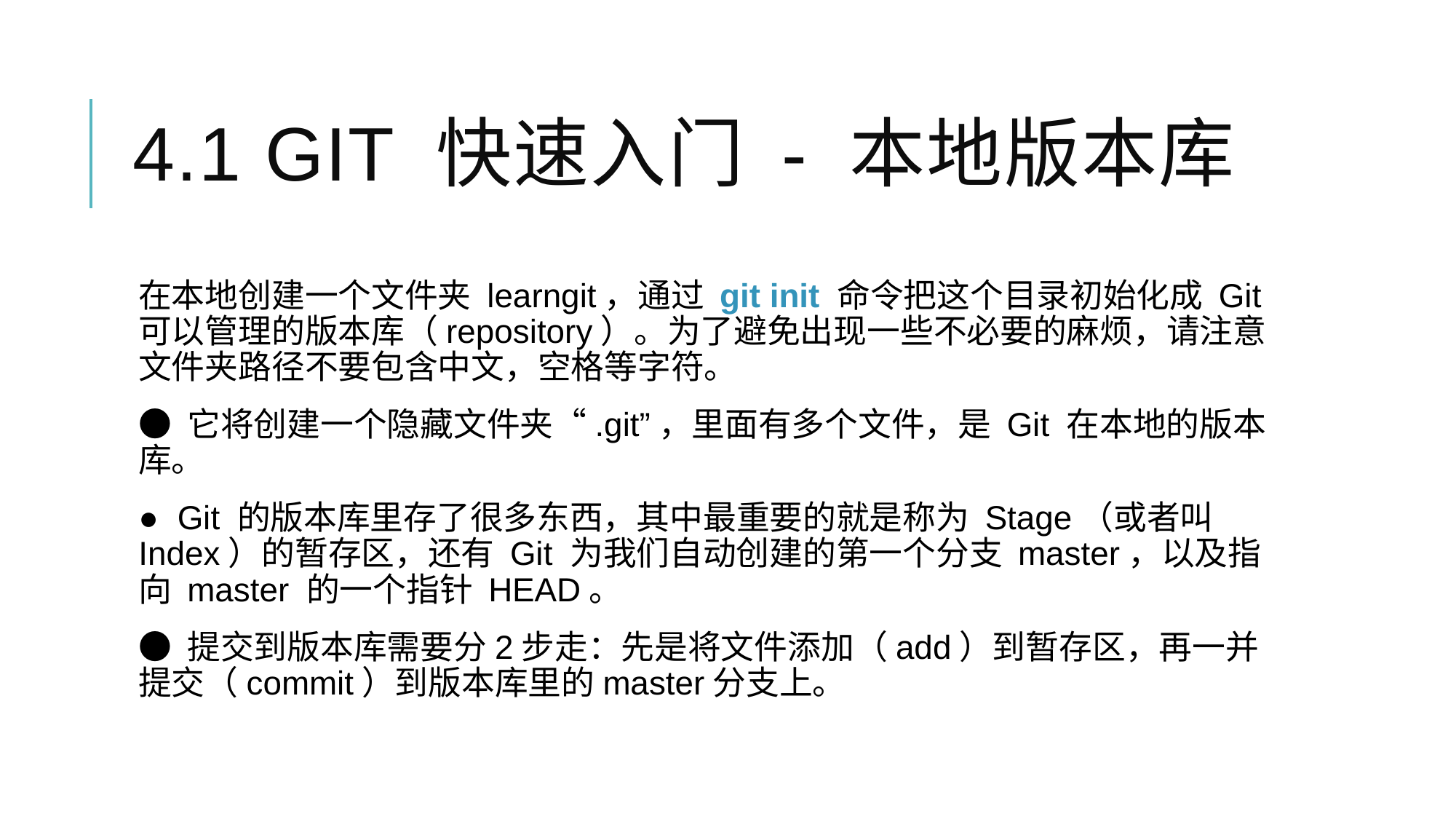

# 4.1 Git 快速入门 - 本地版本库
在本地创建一个文件夹 learngit，通过 git init 命令把这个目录初始化成 Git 可以管理的版本库（repository）。为了避免出现一些不必要的麻烦，请注意文件夹路径不要包含中文，空格等字符。
● 它将创建一个隐藏文件夹“.git”，里面有多个文件，是 Git 在本地的版本库。
●  Git 的版本库里存了很多东西，其中最重要的就是称为 Stage（或者叫 Index）的暂存区，还有 Git 为我们自动创建的第一个分支 master，以及指向 master 的一个指针 HEAD。
● 提交到版本库需要分2步走：先是将文件添加（add）到暂存区，再一并提交（commit）到版本库里的master分支上。